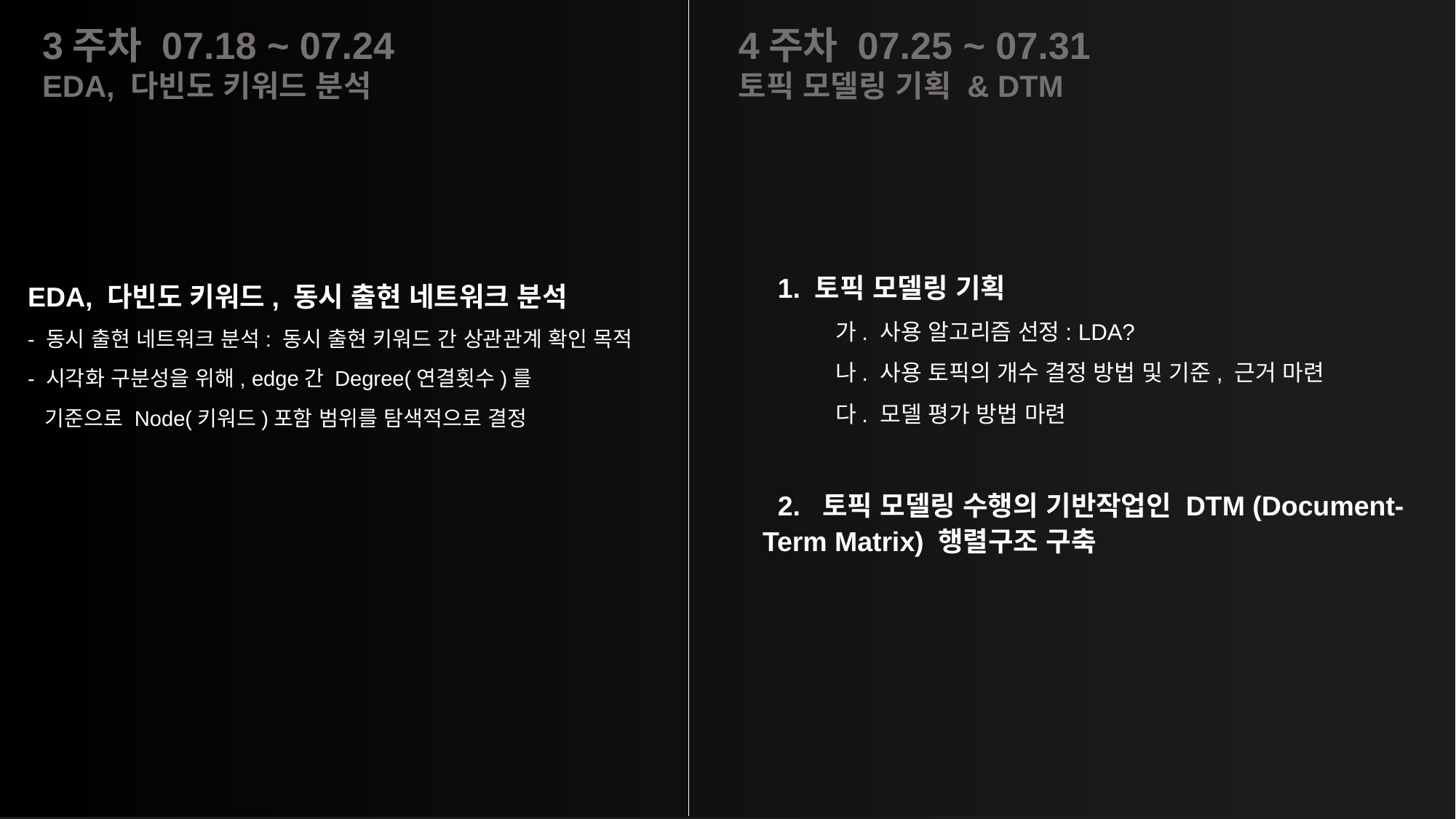

3주차 07.18 ~ 07.24
EDA, 다빈도 키워드 분석
4주차 07.25 ~ 07.31
토픽 모델링 기획 & DTM
1. 토픽 모델링 기획
가. 사용 알고리즘 선정: LDA?
나. 사용 토픽의 개수 결정 방법 및 기준, 근거 마련
다. 모델 평가 방법 마련

2.  토픽 모델링 수행의 기반작업인 DTM (Document-Term Matrix) 행렬구조 구축
EDA, 다빈도 키워드, 동시 출현 네트워크 분석
- 동시 출현 네트워크 분석: 동시 출현 키워드 간 상관관계 확인 목적
- 시각화 구분성을 위해, edge간 Degree(연결횟수)를
  기준으로 Node(키워드)포함 범위를 탐색적으로 결정